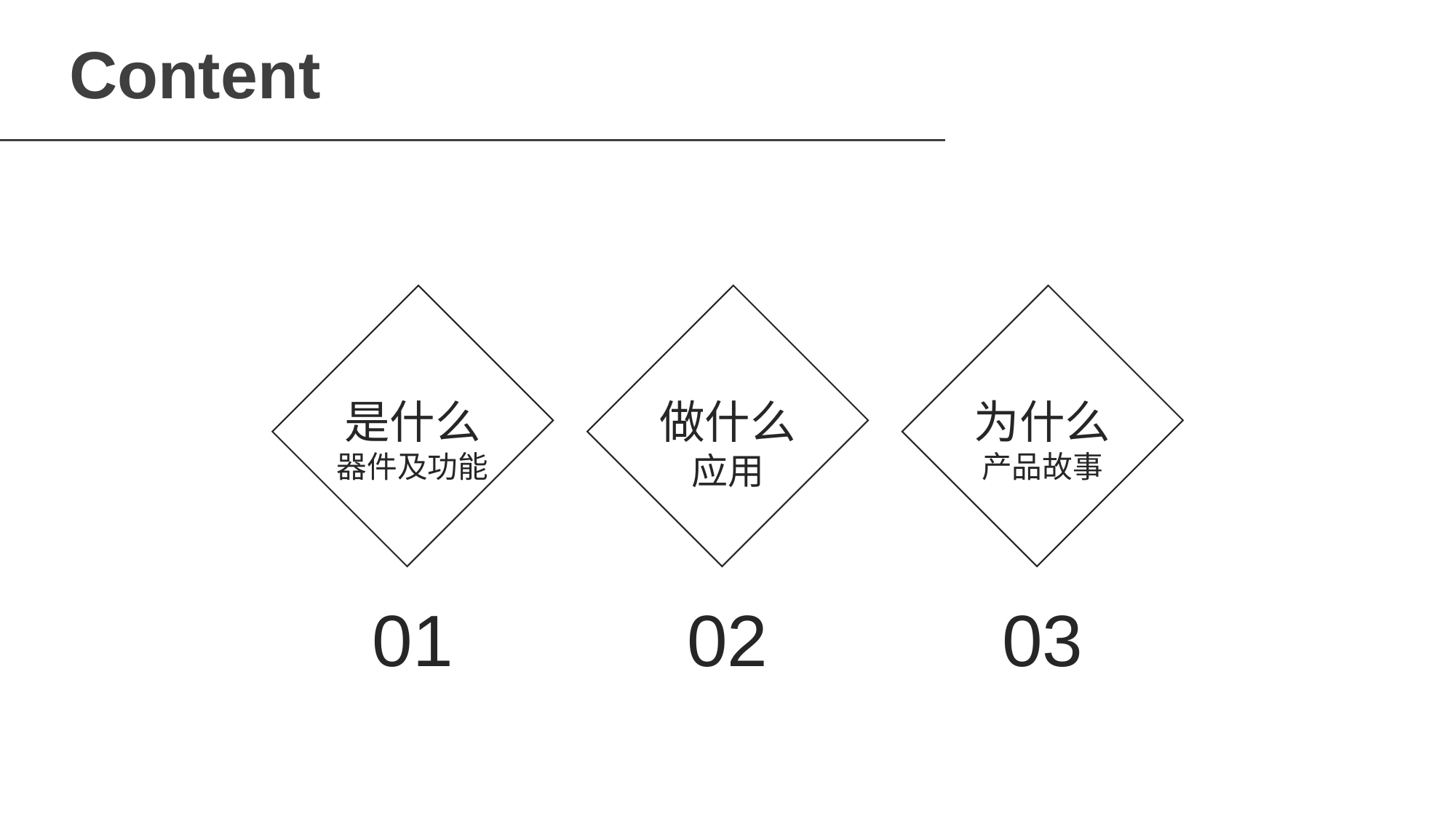

Content

是什么
器件及功能
为什么
产品故事
做什么
应用
01
02
03